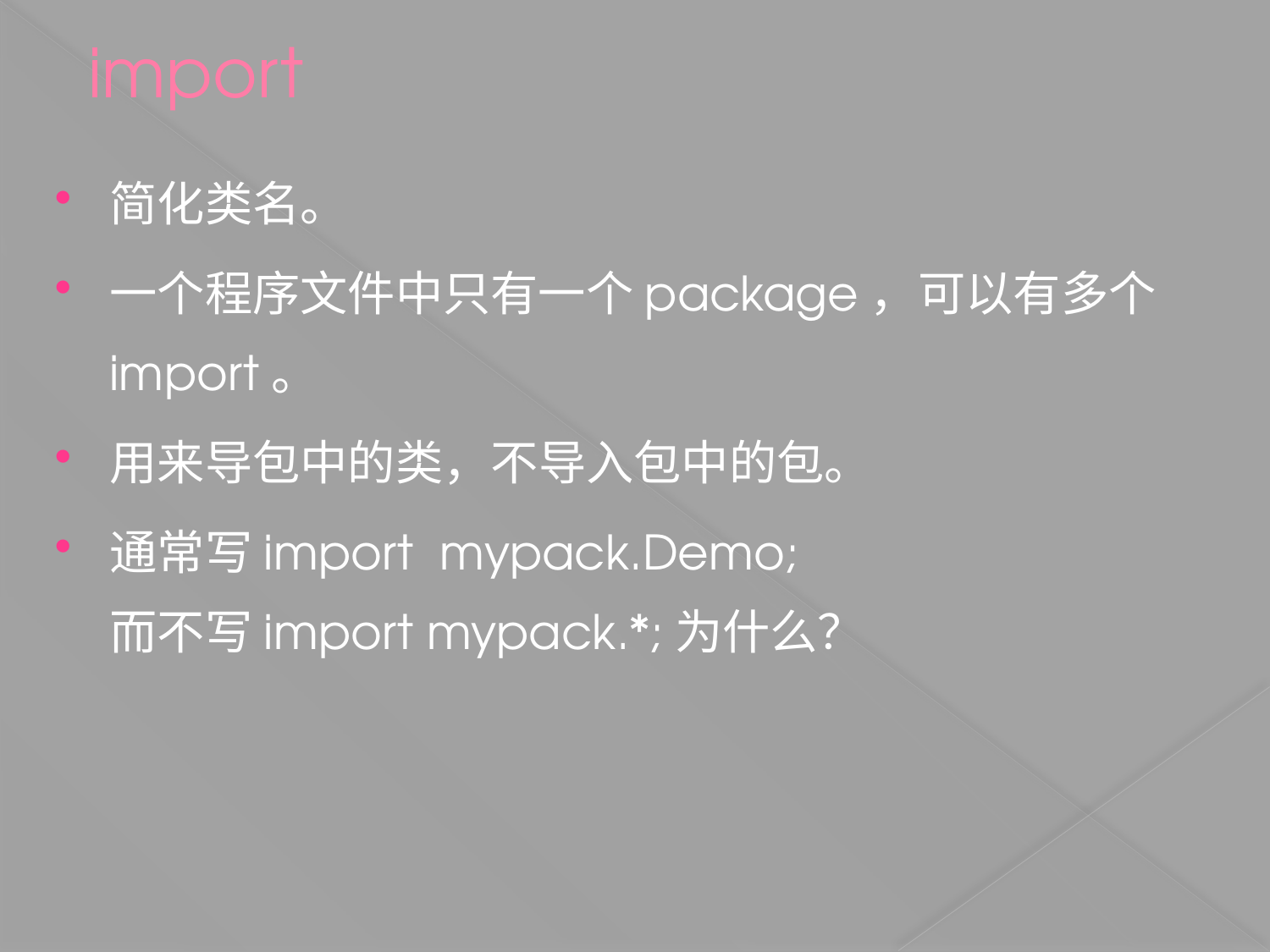

import
简化类名。
一个程序文件中只有一个package，可以有多个import。
用来导包中的类，不导入包中的包。
通常写import  mypack.Demo;
	而不写import mypack.*;为什么？